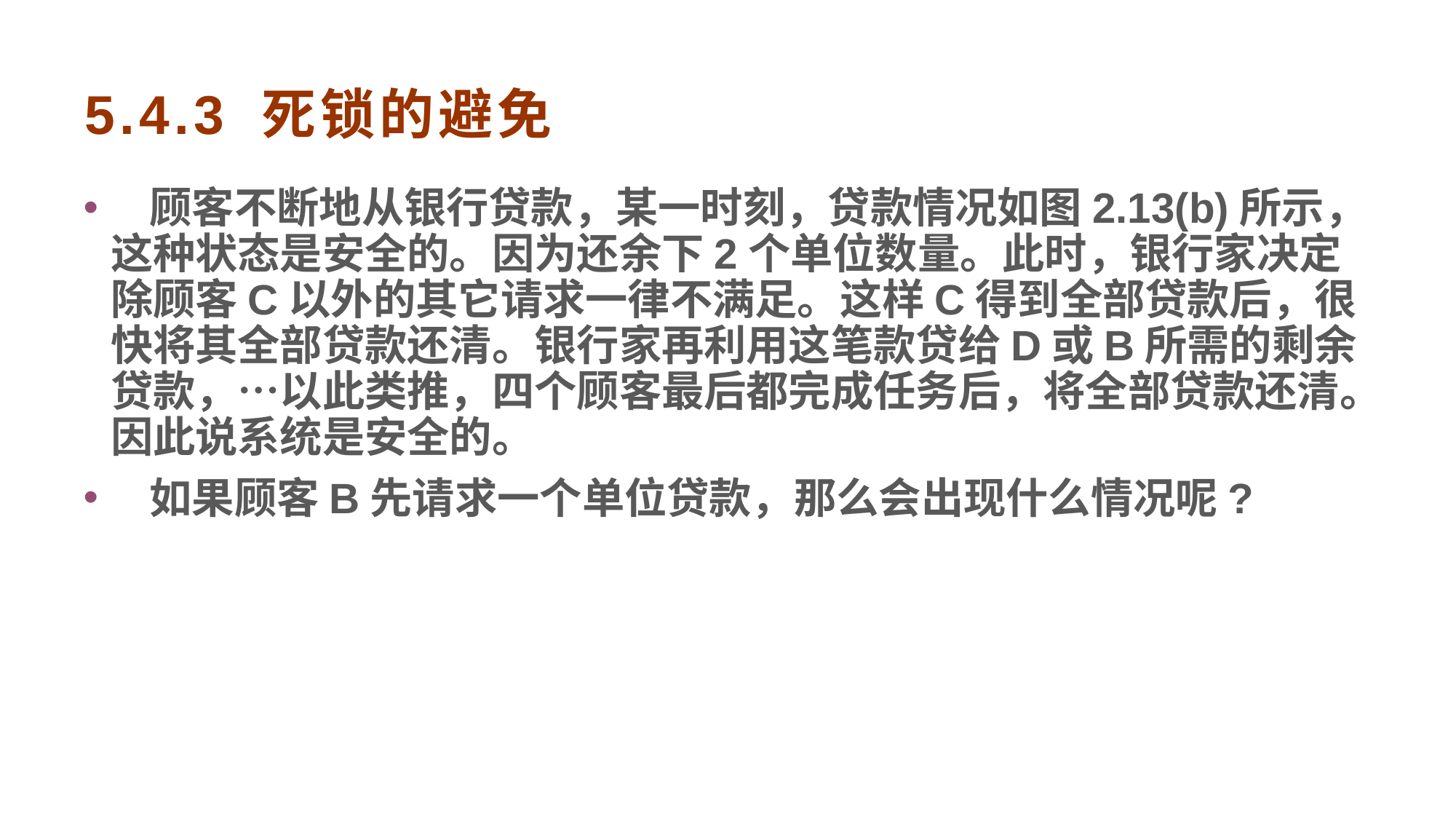

5.4.3 死锁的避免
   顾客不断地从银行贷款，某一时刻，贷款情况如图2.13(b)所示，这种状态是安全的。因为还余下2个单位数量。此时，银行家决定除顾客C以外的其它请求一律不满足。这样C得到全部贷款后，很快将其全部贷款还清。银行家再利用这笔款贷给D或B所需的剩余贷款，…以此类推，四个顾客最后都完成任务后，将全部贷款还清。因此说系统是安全的。
   如果顾客B先请求一个单位贷款，那么会出现什么情况呢?